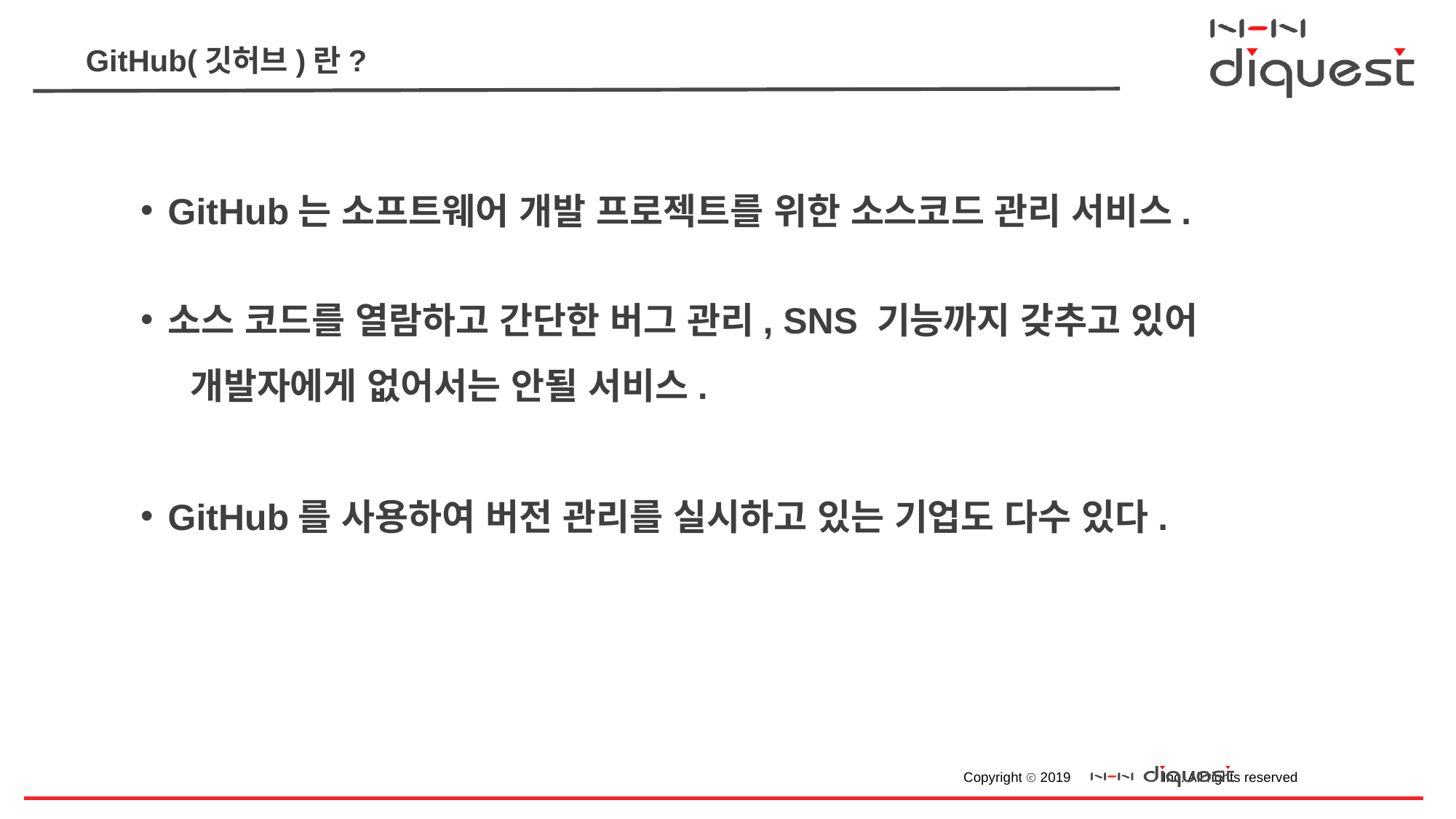

# GitHub(깃허브)란?
GitHub는 소프트웨어 개발 프로젝트를 위한 소스코드 관리 서비스.
소스 코드를 열람하고 간단한 버그 관리, SNS 기능까지 갖추고 있어
    개발자에게 없어서는 안될 서비스.

GitHub를 사용하여 버전 관리를 실시하고 있는 기업도 다수 있다.